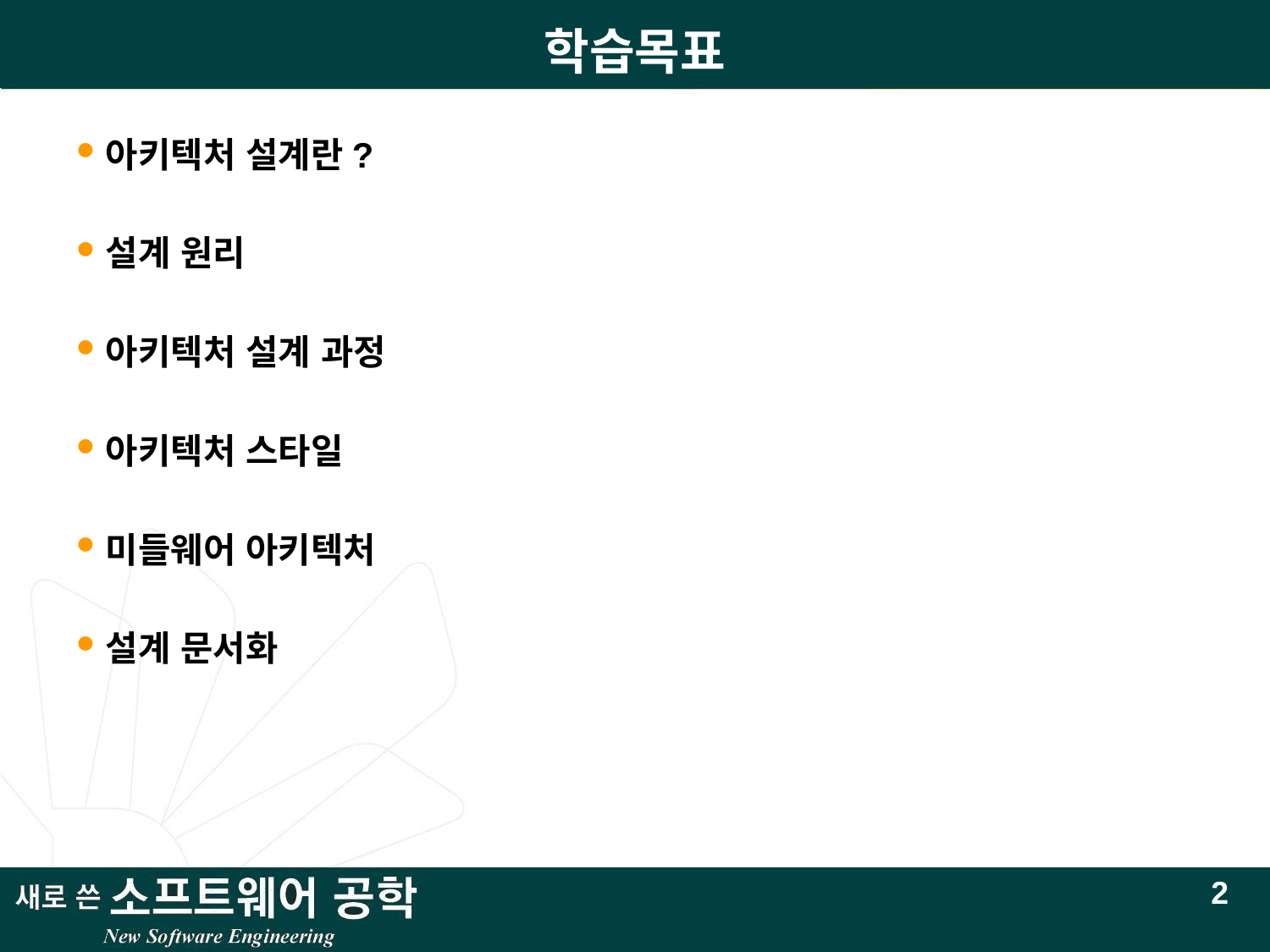

# 학습목표
아키텍처 설계란?

설계 원리

아키텍처 설계 과정

아키텍처 스타일

미들웨어 아키텍처

설계 문서화